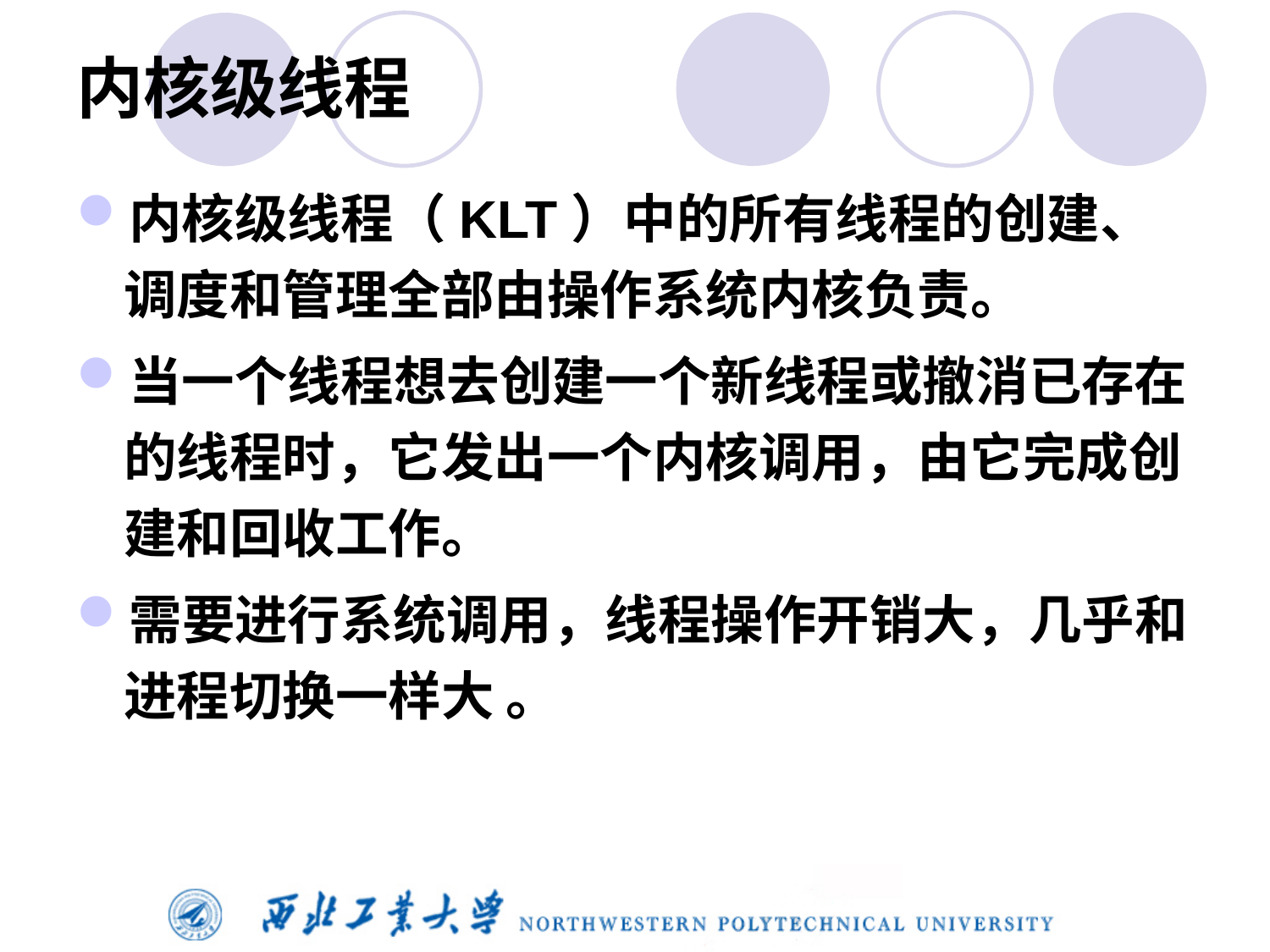

# 内核级线程
内核级线程（KLT）中的所有线程的创建、调度和管理全部由操作系统内核负责。
当一个线程想去创建一个新线程或撤消已存在的线程时，它发出一个内核调用，由它完成创建和回收工作。
需要进行系统调用，线程操作开销大，几乎和进程切换一样大 。